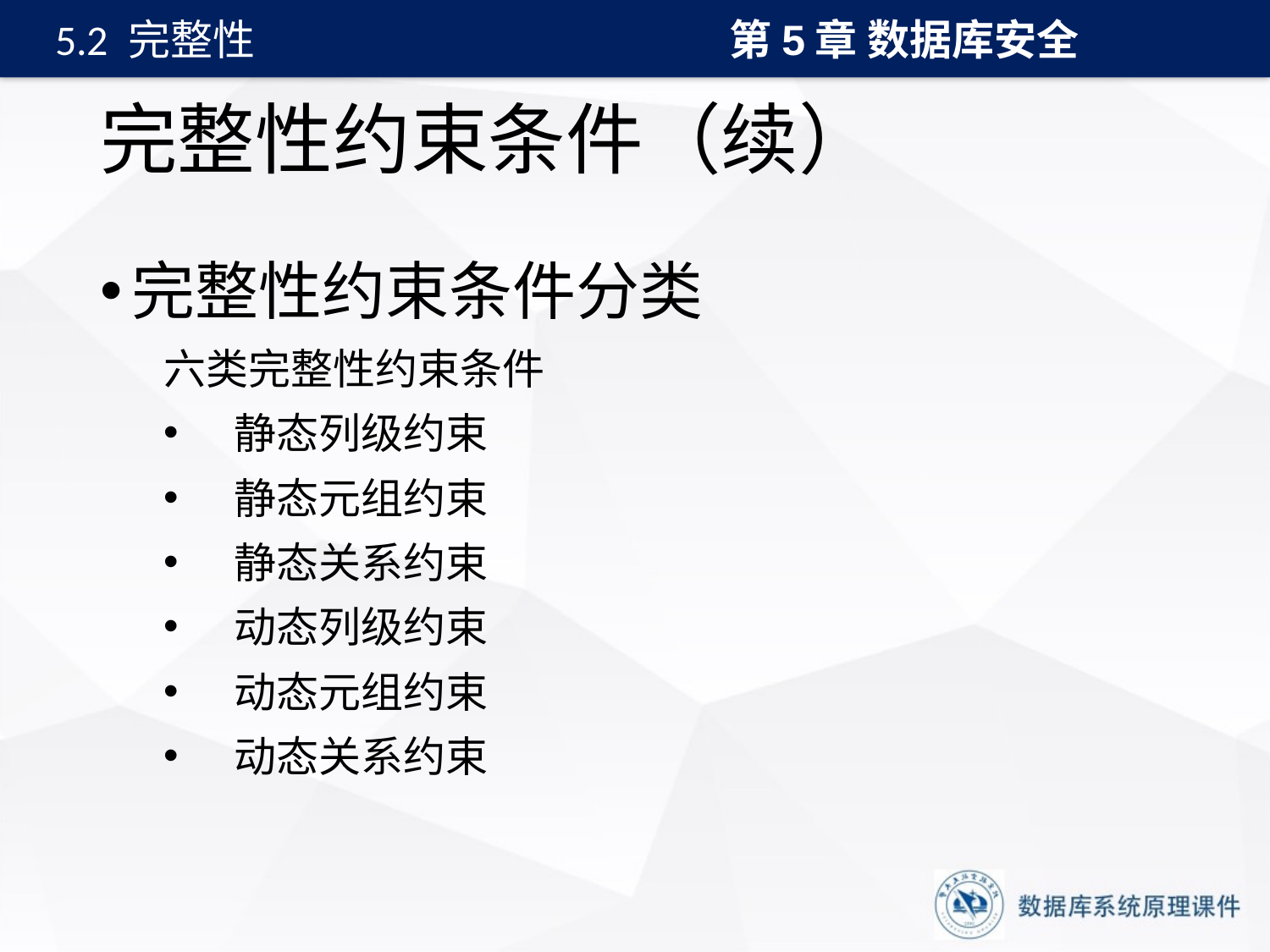

第5章 数据库安全
5.2 完整性
# 完整性约束条件（续）
完整性约束条件分类
六类完整性约束条件
   静态列级约束
   静态元组约束
   静态关系约束
   动态列级约束
   动态元组约束
   动态关系约束